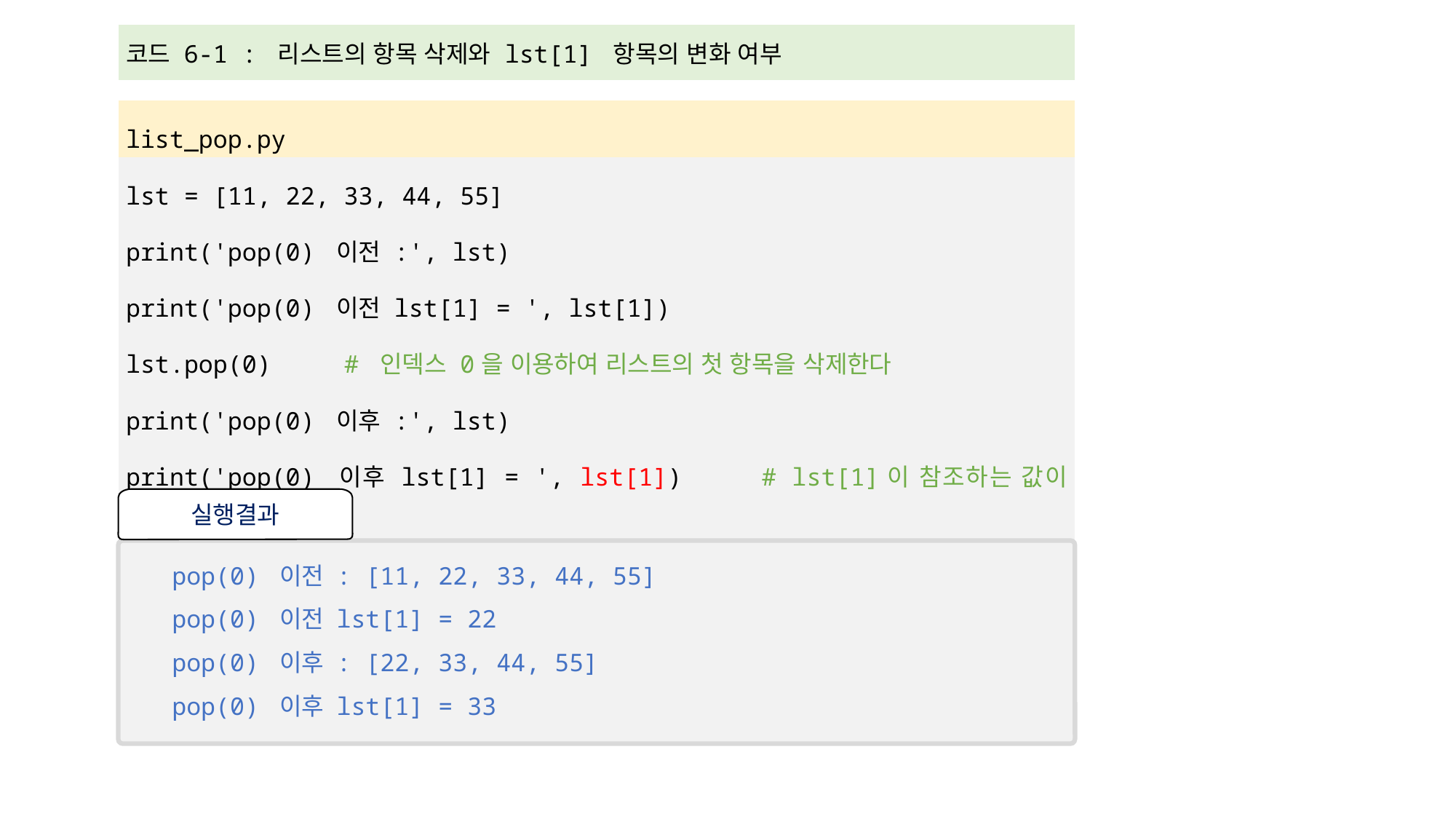

| 코드 6-1 : 리스트의 항목 삭제와 lst[1] 항목의 변화 여부 |
| --- |
|  |
| list\_pop.py |
| lst = [11, 22, 33, 44, 55] print('pop(0) 이전 :', lst) print('pop(0) 이전 lst[1] = ', lst[1]) lst.pop(0) # 인덱스 0을 이용하여 리스트의 첫 항목을 삭제한다 print('pop(0) 이후 :', lst) print('pop(0) 이후 lst[1] = ', lst[1]) # lst[1]이 참조하는 값이 바뀐다 |
실행결과

pop(0) 이전 : [11, 22, 33, 44, 55]
pop(0) 이전 lst[1] = 22
pop(0) 이후 : [22, 33, 44, 55]
pop(0) 이후 lst[1] = 33